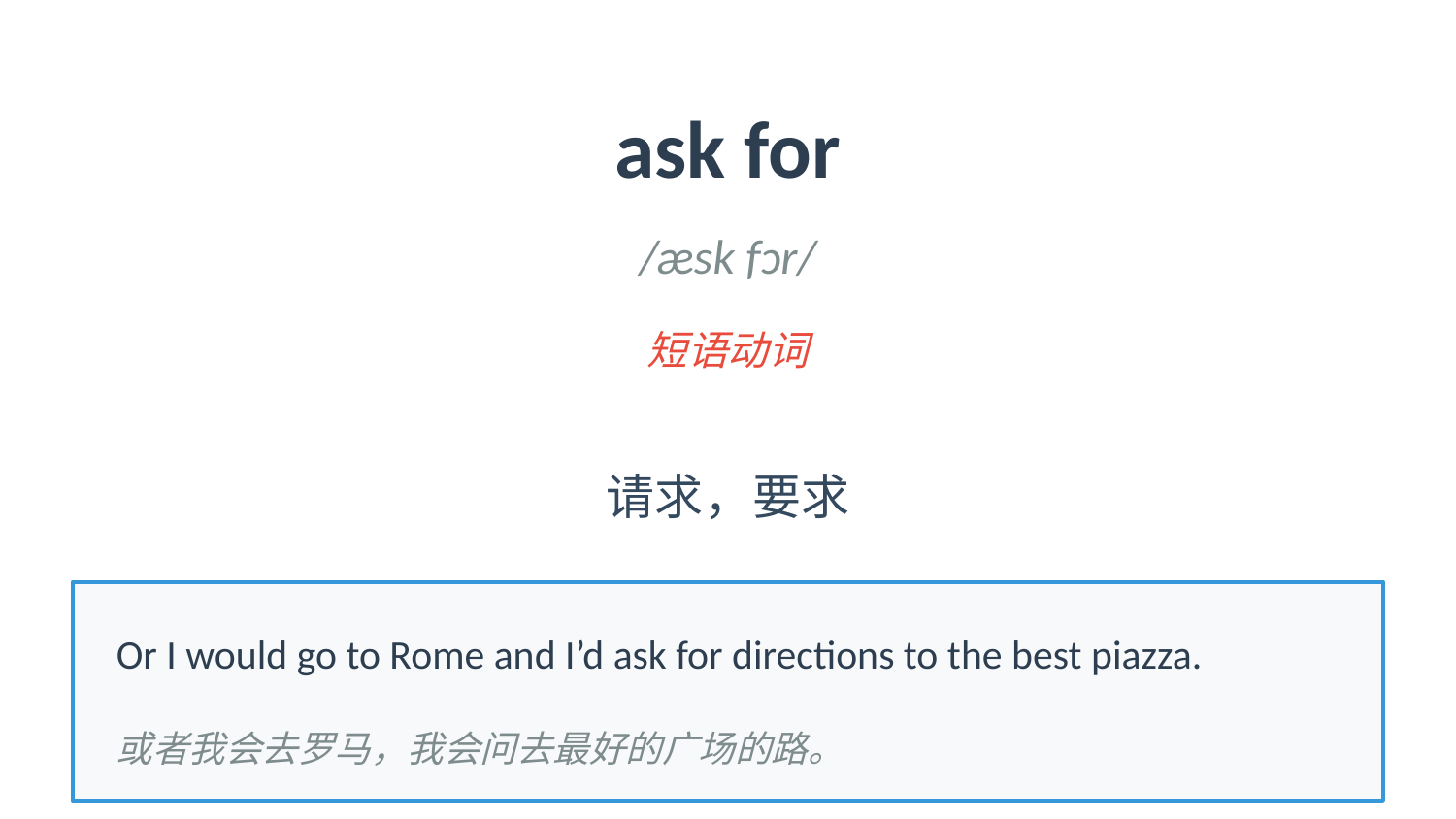

ask for
/æsk fɔr/
短语动词
请求，要求

Or I would go to Rome and I’d ask for directions to the best piazza.

或者我会去罗马，我会问去最好的广场的路。